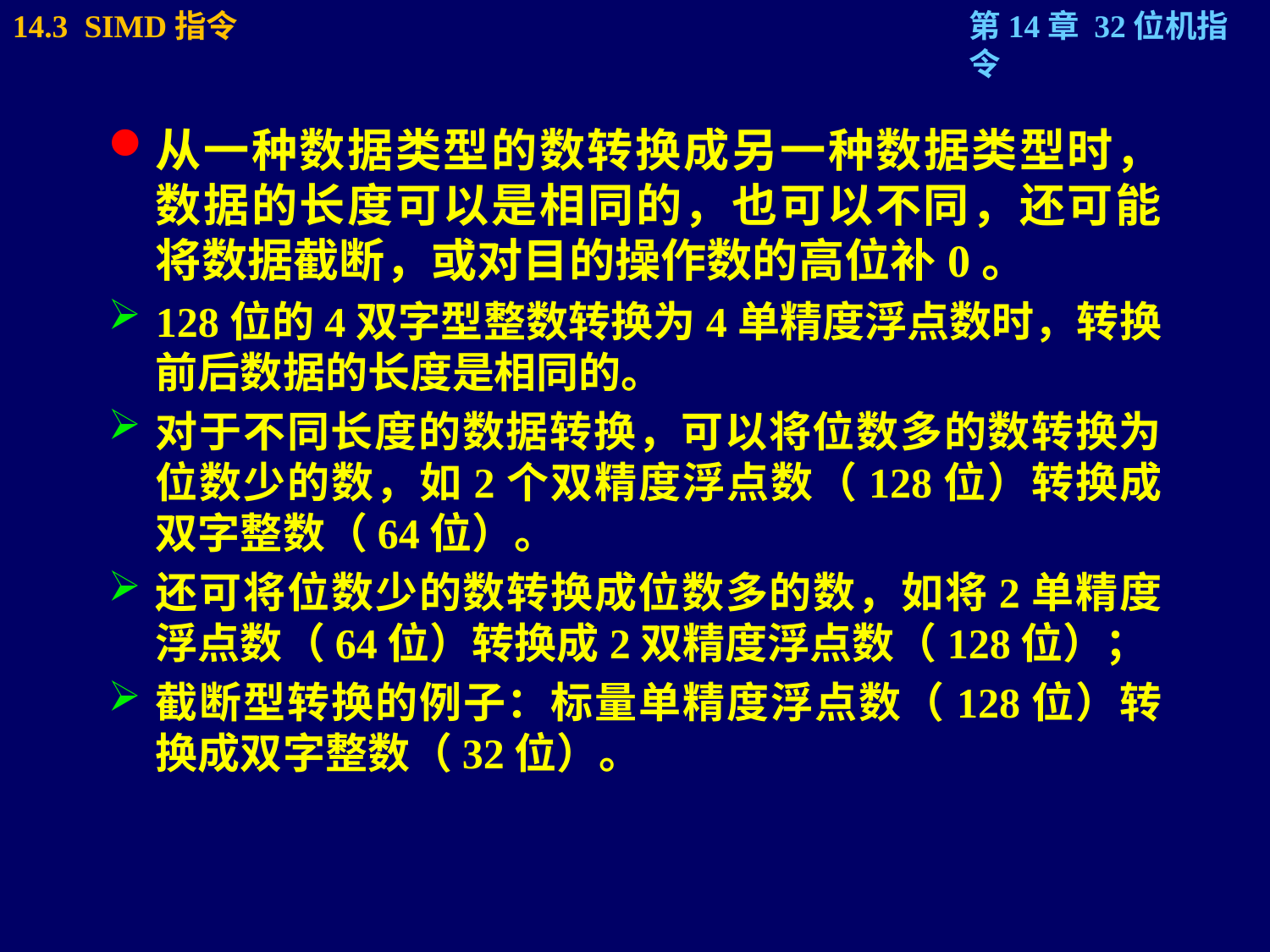

从一种数据类型的数转换成另一种数据类型时，数据的长度可以是相同的，也可以不同，还可能将数据截断，或对目的操作数的高位补0。
128位的4双字型整数转换为4单精度浮点数时，转换前后数据的长度是相同的。
对于不同长度的数据转换，可以将位数多的数转换为位数少的数，如2个双精度浮点数（128位）转换成双字整数（64位）。
还可将位数少的数转换成位数多的数，如将2单精度浮点数（64位）转换成2双精度浮点数（128位）；
截断型转换的例子：标量单精度浮点数（128位）转换成双字整数（32位）。